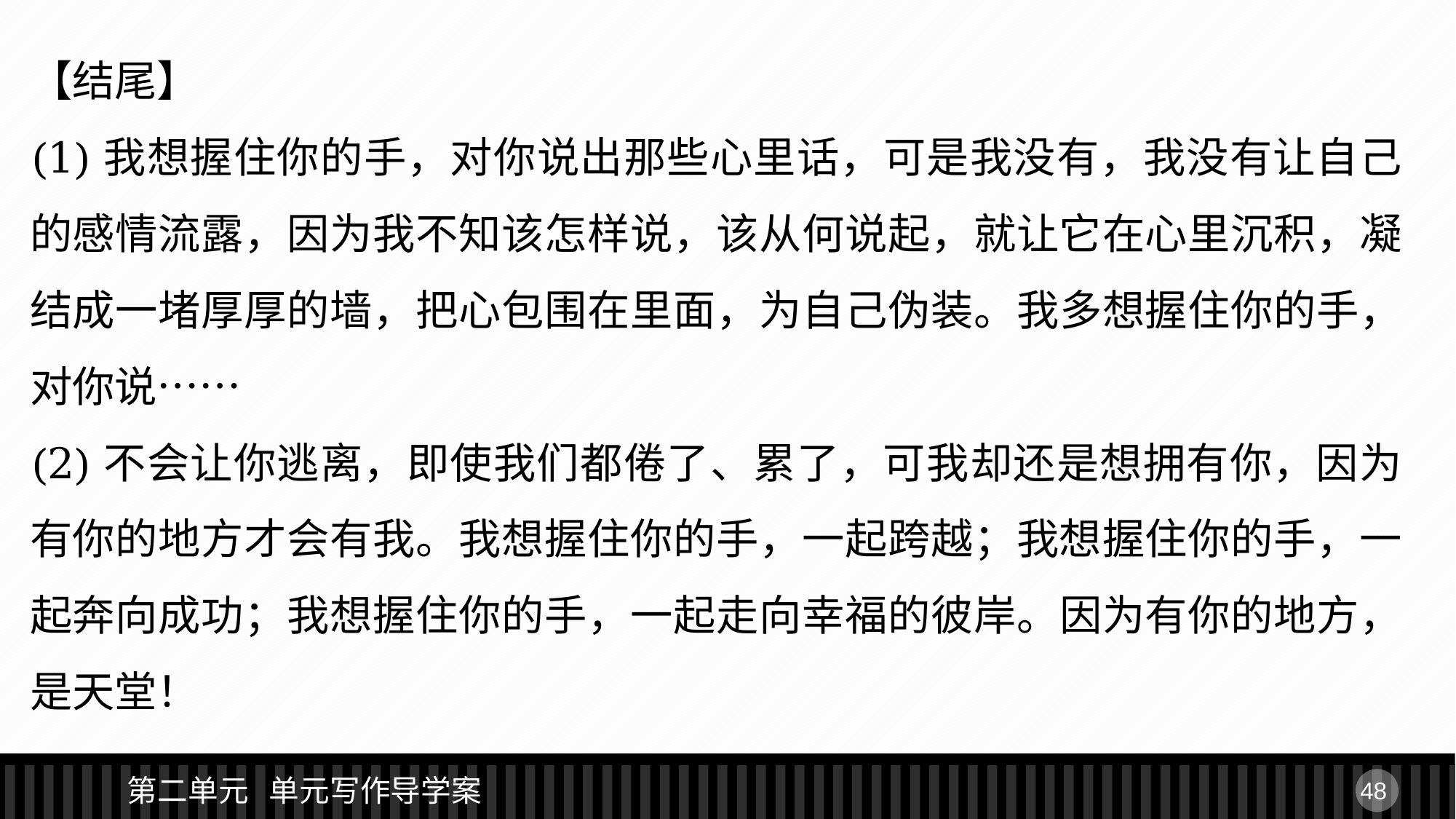

【结尾】
(1)我想握住你的手，对你说出那些心里话，可是我没有，我没有让自己的感情流露，因为我不知该怎样说，该从何说起，就让它在心里沉积，凝结成一堵厚厚的墙，把心包围在里面，为自己伪装。我多想握住你的手，对你说……
(2)不会让你逃离，即使我们都倦了、累了，可我却还是想拥有你，因为有你的地方才会有我。我想握住你的手，一起跨越；我想握住你的手，一起奔向成功；我想握住你的手，一起走向幸福的彼岸。因为有你的地方，是天堂！